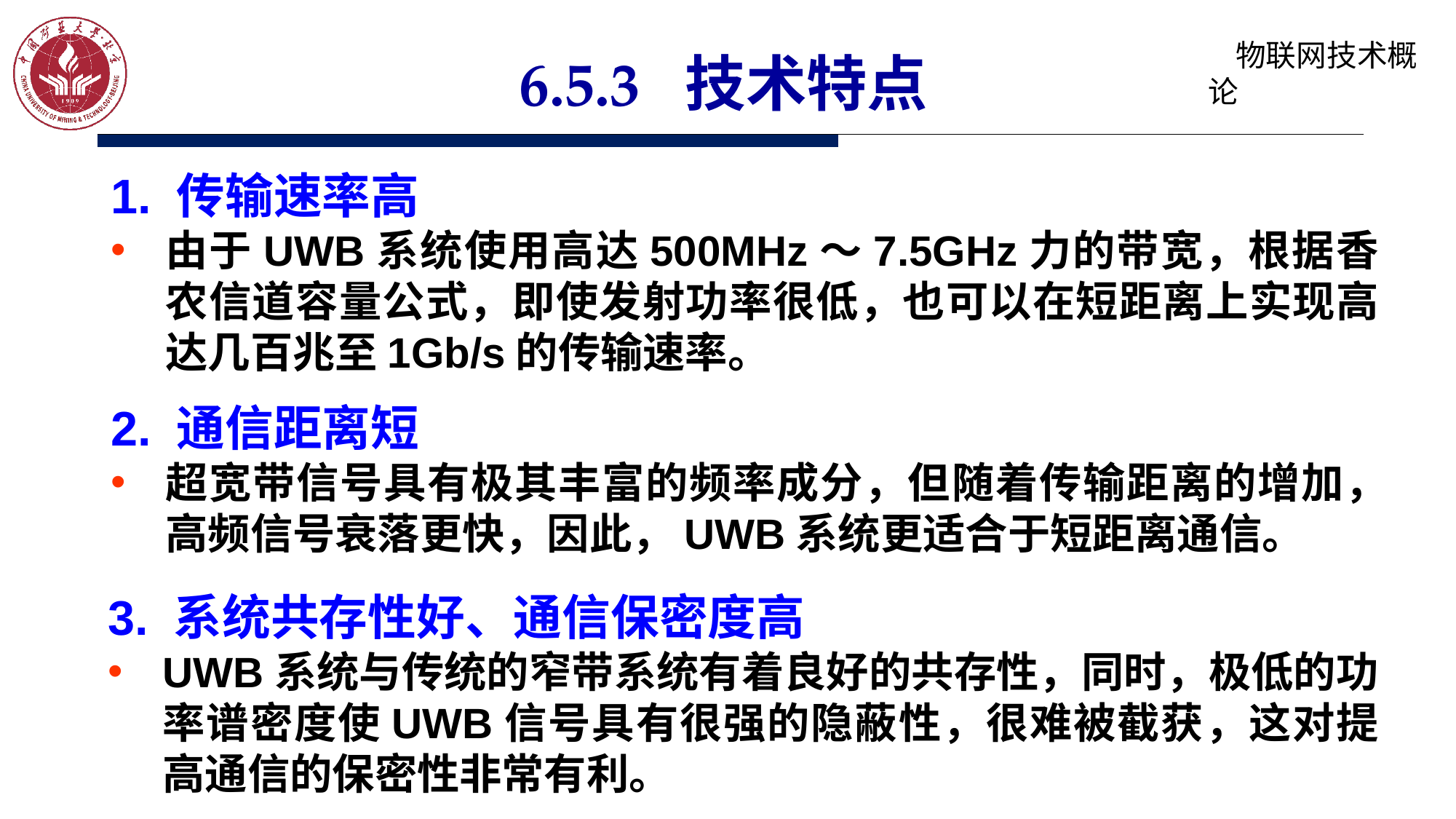

# 6.5.3  技术特点
1. 传输速率高
由于UWB系统使用高达500MHz～7.5GHz力的带宽，根据香农信道容量公式，即使发射功率很低，也可以在短距离上实现高达几百兆至1Gb/s的传输速率。
2. 通信距离短
超宽带信号具有极其丰富的频率成分，但随着传输距离的增加，高频信号衰落更快，因此，UWB系统更适合于短距离通信。
3. 系统共存性好、通信保密度高
UWB系统与传统的窄带系统有着良好的共存性，同时，极低的功率谱密度使UWB信号具有很强的隐蔽性，很难被截获，这对提高通信的保密性非常有利。